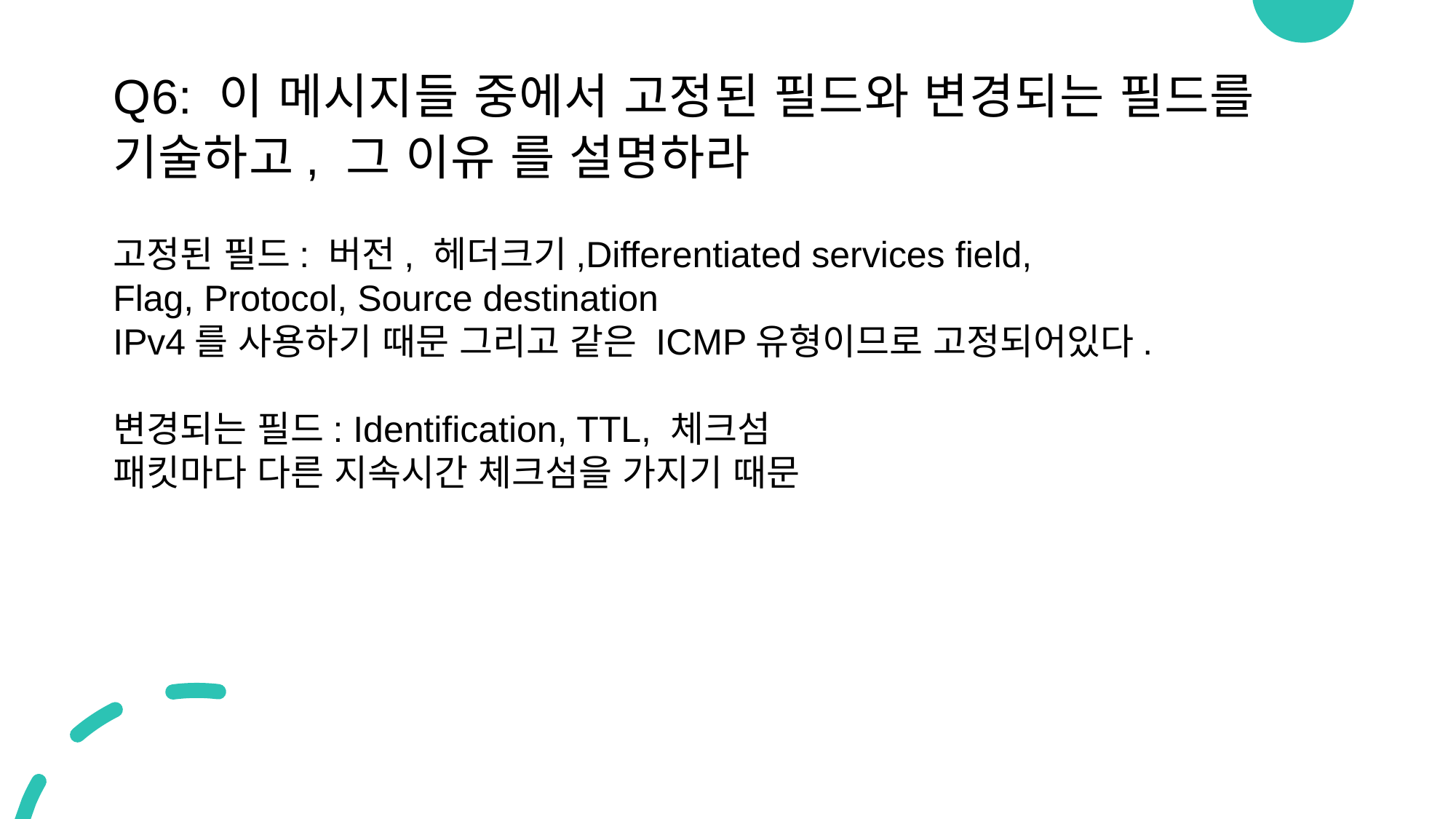

# Q6: 이 메시지들 중에서 고정된 필드와 변경되는 필드를 기술하고, 그 이유 를 설명하라
고정된 필드: 버전, 헤더크기,Differentiated services field, Flag, Protocol, Source destination
IPv4를 사용하기 때문 그리고 같은 ICMP유형이므로 고정되어있다.

변경되는 필드: Identification, TTL, 체크섬
패킷마다 다른 지속시간 체크섬을 가지기 때문